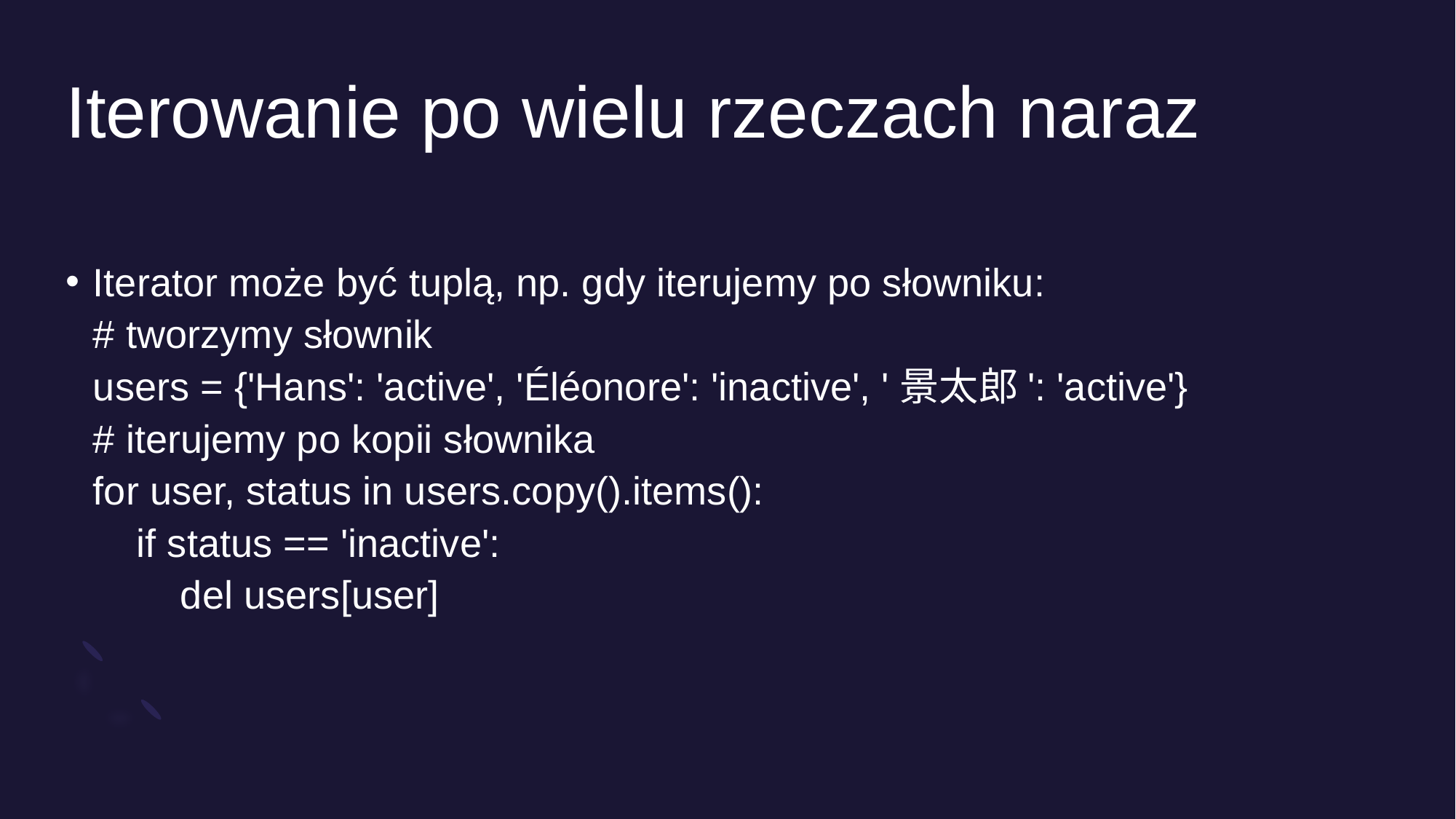

# Iterowanie po wielu rzeczach naraz
Iterator może być tuplą, np. gdy iterujemy po słowniku:
# tworzymy słownik
users = {'Hans': 'active', 'Éléonore': 'inactive', '景太郎': 'active'}
# iterujemy po kopii słownika
for user, status in users.copy().items():
    if status == 'inactive':
        del users[user]